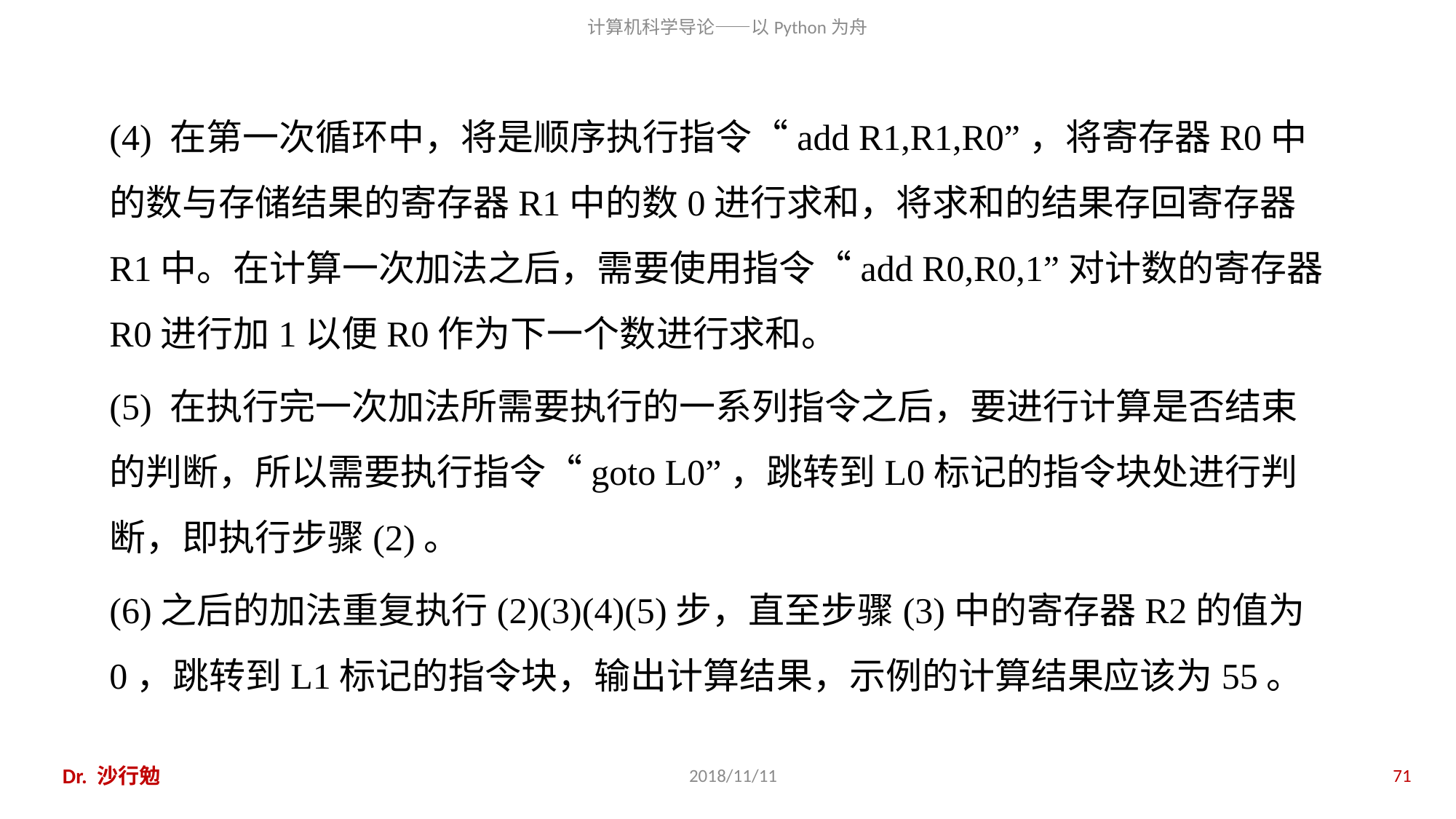

(4) 在第一次循环中，将是顺序执行指令“add R1,R1,R0”，将寄存器R0中的数与存储结果的寄存器R1中的数0进行求和，将求和的结果存回寄存器R1中。在计算一次加法之后，需要使用指令“add R0,R0,1”对计数的寄存器R0进行加1以便R0作为下一个数进行求和。
(5) 在执行完一次加法所需要执行的一系列指令之后，要进行计算是否结束的判断，所以需要执行指令“goto L0”，跳转到L0标记的指令块处进行判断，即执行步骤(2)。
(6)之后的加法重复执行(2)(3)(4)(5)步，直至步骤(3)中的寄存器R2的值为0，跳转到L1标记的指令块，输出计算结果，示例的计算结果应该为55。

Dr. 沙行勉
2018/11/11
71